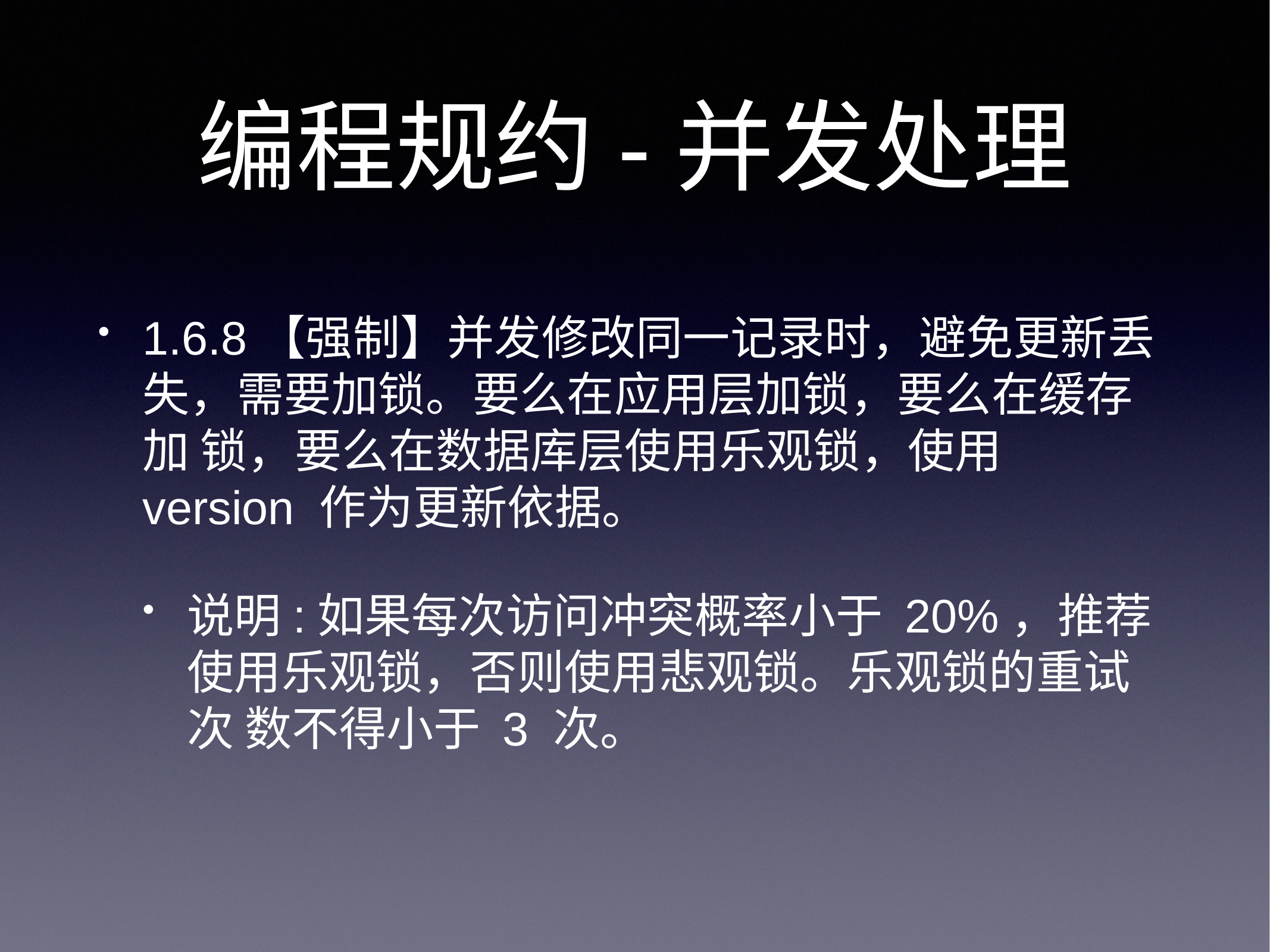

# 编程规约-并发处理
1.6.8【强制】并发修改同一记录时，避免更新丢失，需要加锁。要么在应用层加锁，要么在缓存加 锁，要么在数据库层使用乐观锁，使用 version 作为更新依据。
说明:如果每次访问冲突概率小于 20%，推荐使用乐观锁，否则使用悲观锁。乐观锁的重试次 数不得小于 3 次。